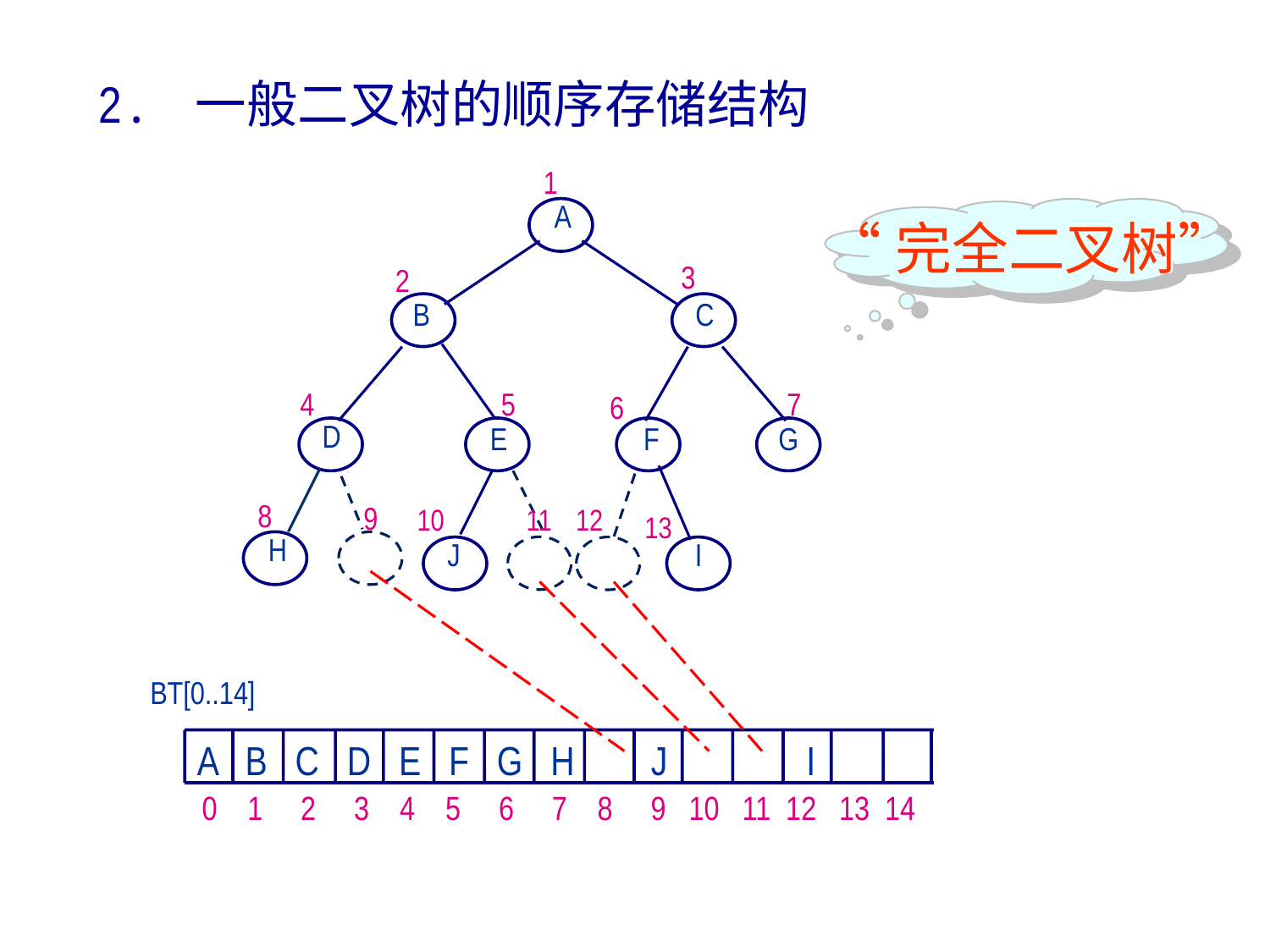

2. 一般二叉树的顺序存储结构
1
3
2
4
5
7
6
8
9
10
11
12
13
A

B
C

D
E
F
G

H
J
I

“完全二叉树”

BT[0..14]
A   B   C   D   E   F   G   H        J               I

0    1     2     3    4    5     6     7    8     9   10   11  12   13  14